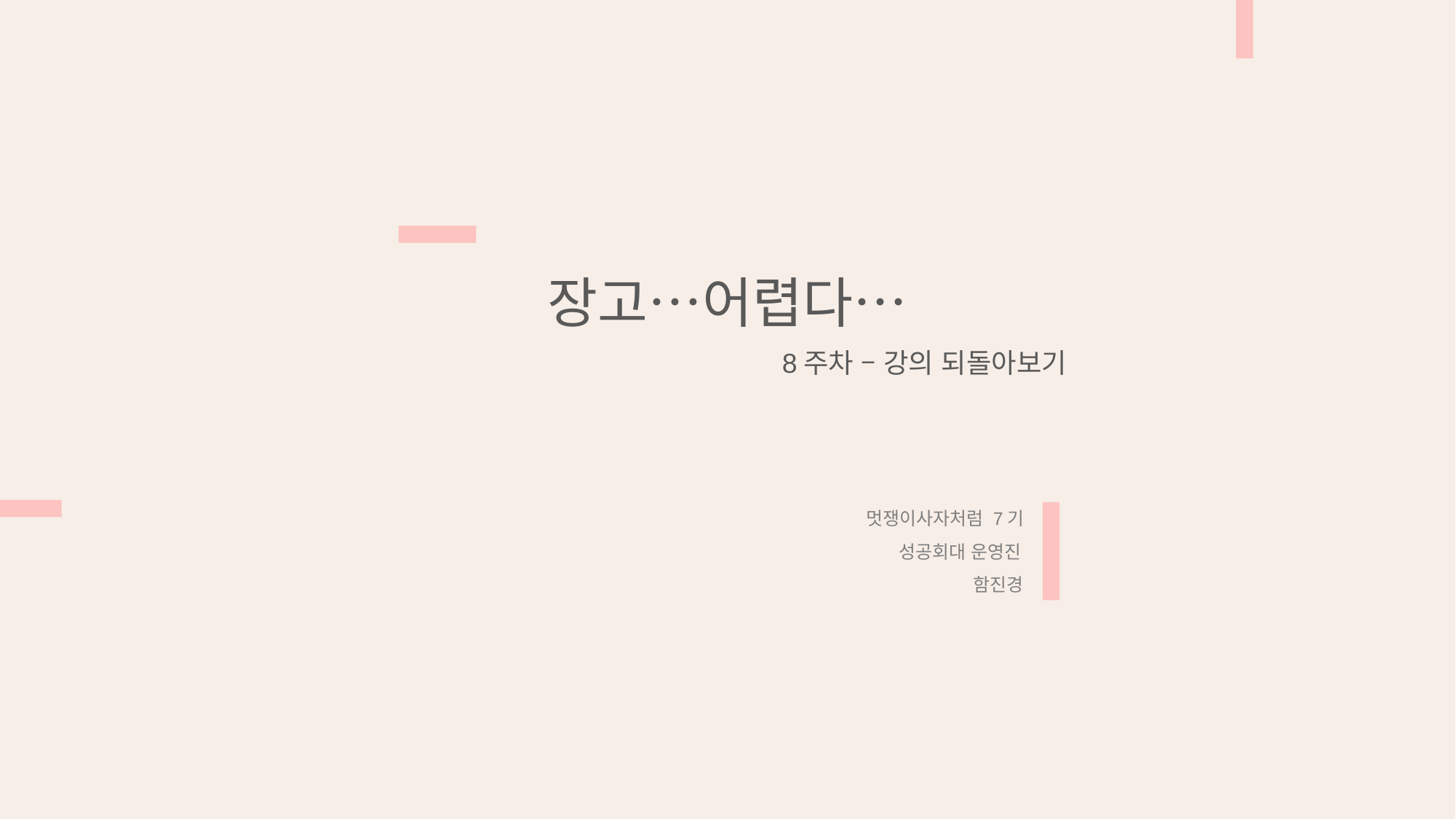

장고…어렵다…
8주차 – 강의 되돌아보기

멋쟁이사자처럼 7기
성공회대 운영진

함진경